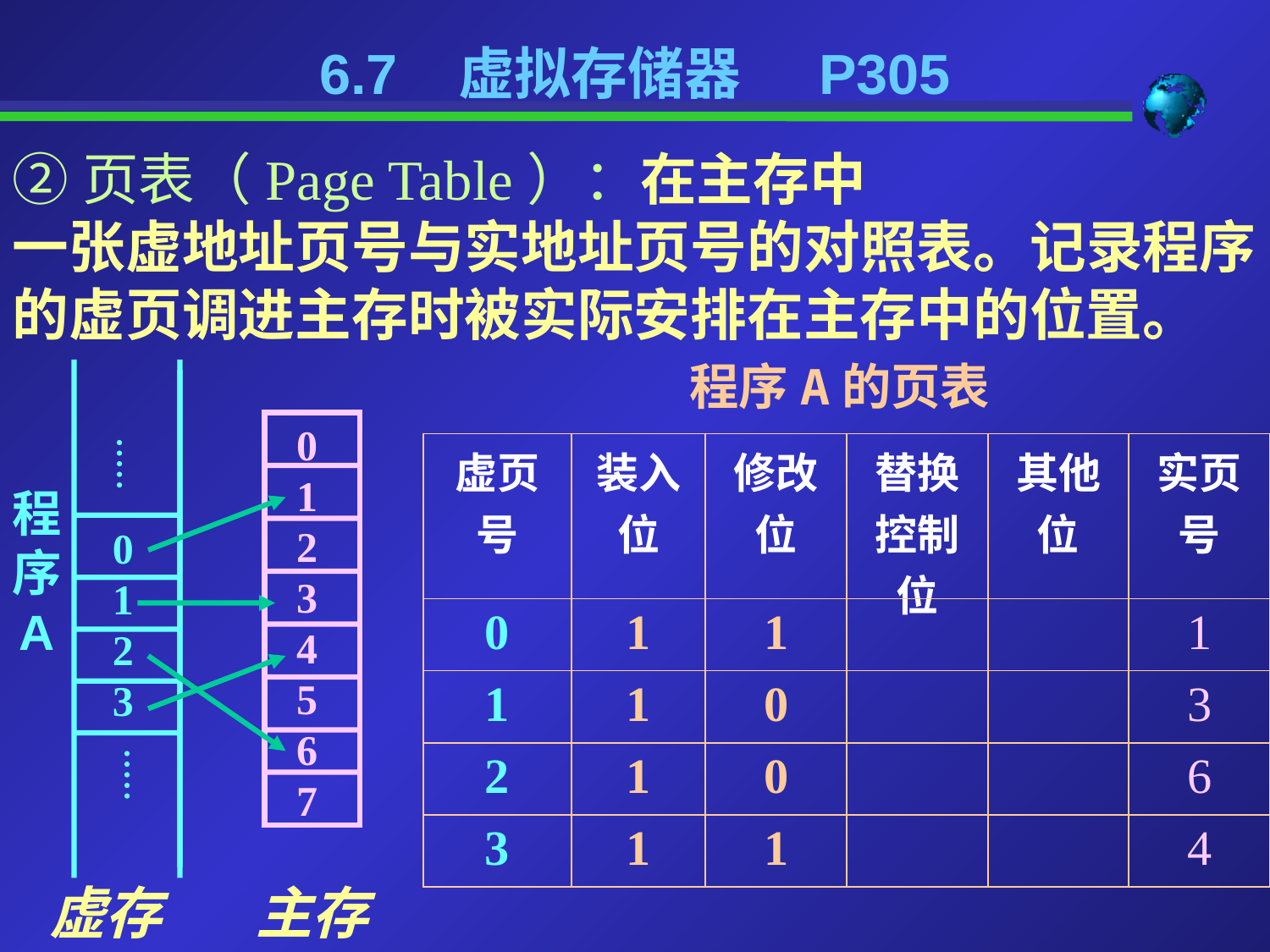

6.7   虚拟存储器     P305
②页表（Page Table）：在主存中
一张虚地址页号与实地址页号的对照表。记录程序的虚页调进主存时被实际安排在主存中的位置。
程序A的页表

0
1
2
3

0
1
2
3
4
5
6
7

| 虚页号 | 装入位 | 修改位 | 替换控制位 | 其他位 | 实页号 |
| --- | --- | --- | --- | --- | --- |
| 0 | 1 | 1 |  |  | 1 |
| 1 | 1 | 0 |  |  | 3 |
| 2 | 1 | 0 |  |  | 6 |
| 3 | 1 | 1 |  |  | 4 |
程序A

72
虚存
主存